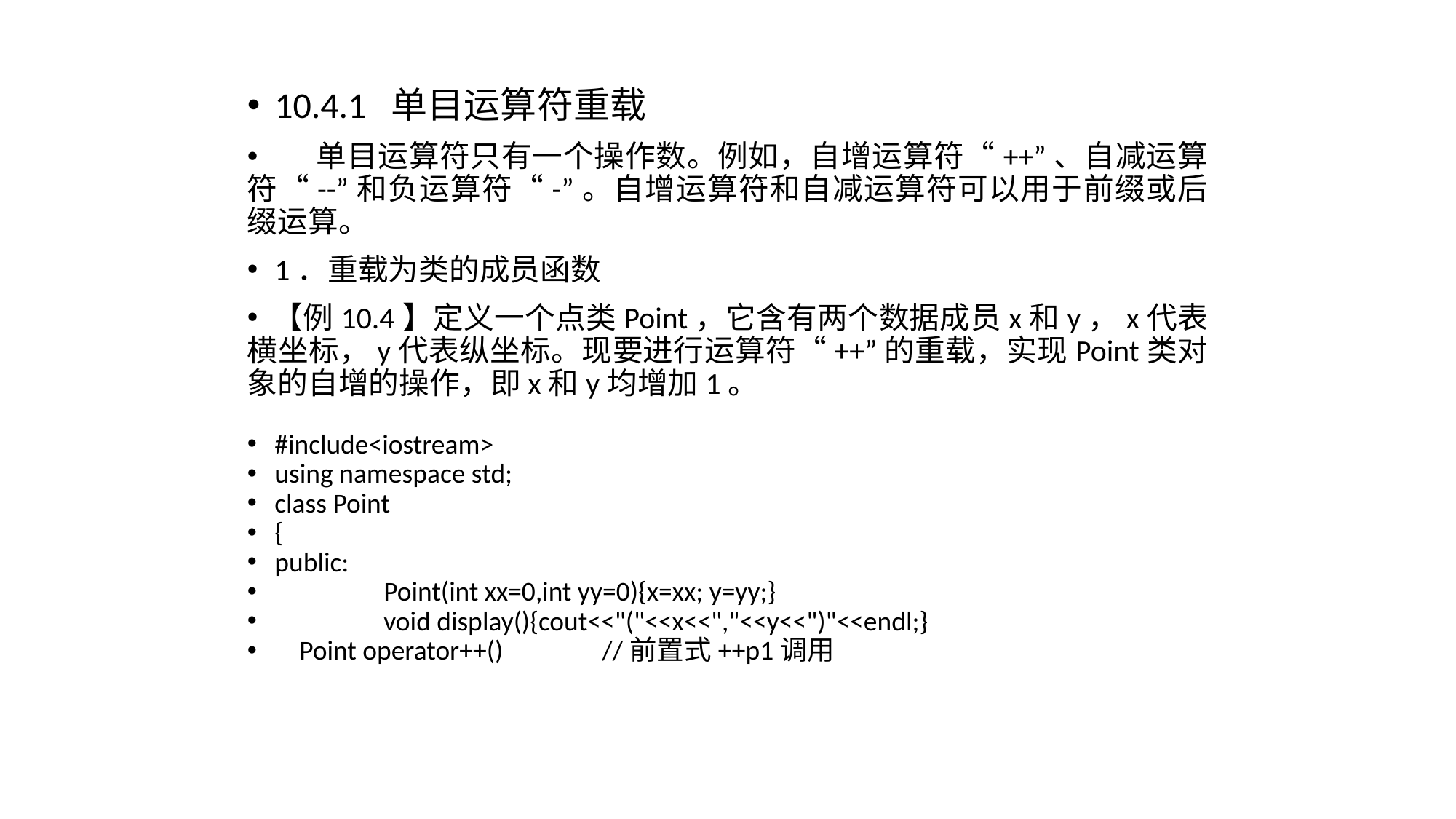

10.4.1  单目运算符重载
       单目运算符只有一个操作数。例如，自增运算符“++”、自减运算符“--”和负运算符“-”。自增运算符和自减运算符可以用于前缀或后缀运算。
1．重载为类的成员函数
 【例10.4】定义一个点类Point，它含有两个数据成员x和y，x代表横坐标，y代表纵坐标。现要进行运算符“++”的重载，实现Point类对象的自增的操作，即x和y均增加1。

#include<iostream>
using namespace std;
class Point
{
public:
	Point(int xx=0,int yy=0){x=xx; y=yy;}
	void display(){cout<<"("<<x<<","<<y<<")"<<endl;}
    Point operator++()      	//前置式++p1调用